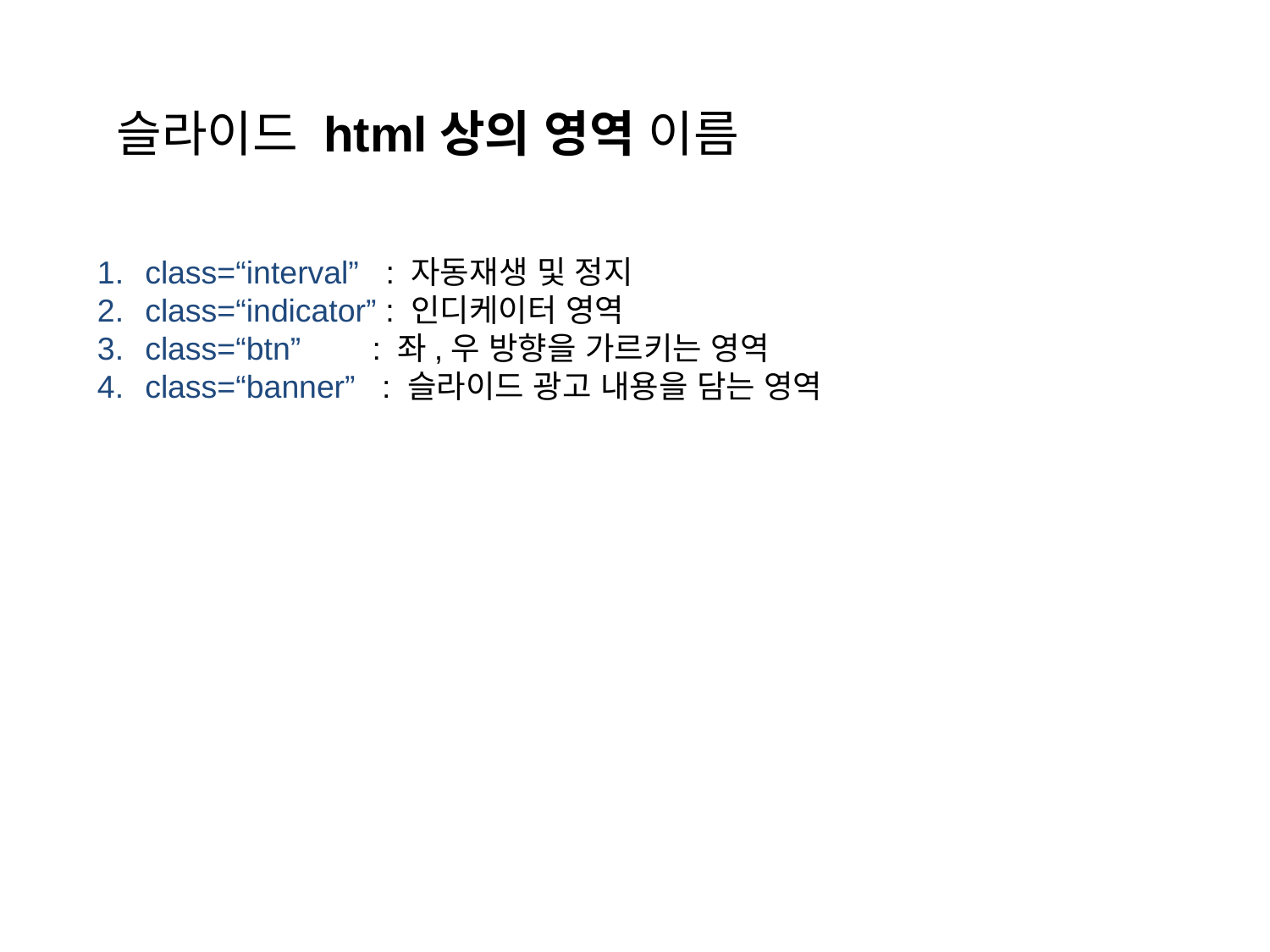

슬라이드 html상의 영역 이름
class=“interval”   : 자동재생 및 정지
class=“indicator” : 인디케이터 영역
class=“btn”        : 좌,우 방향을 가르키는 영역
class=“banner”   : 슬라이드 광고 내용을 담는 영역